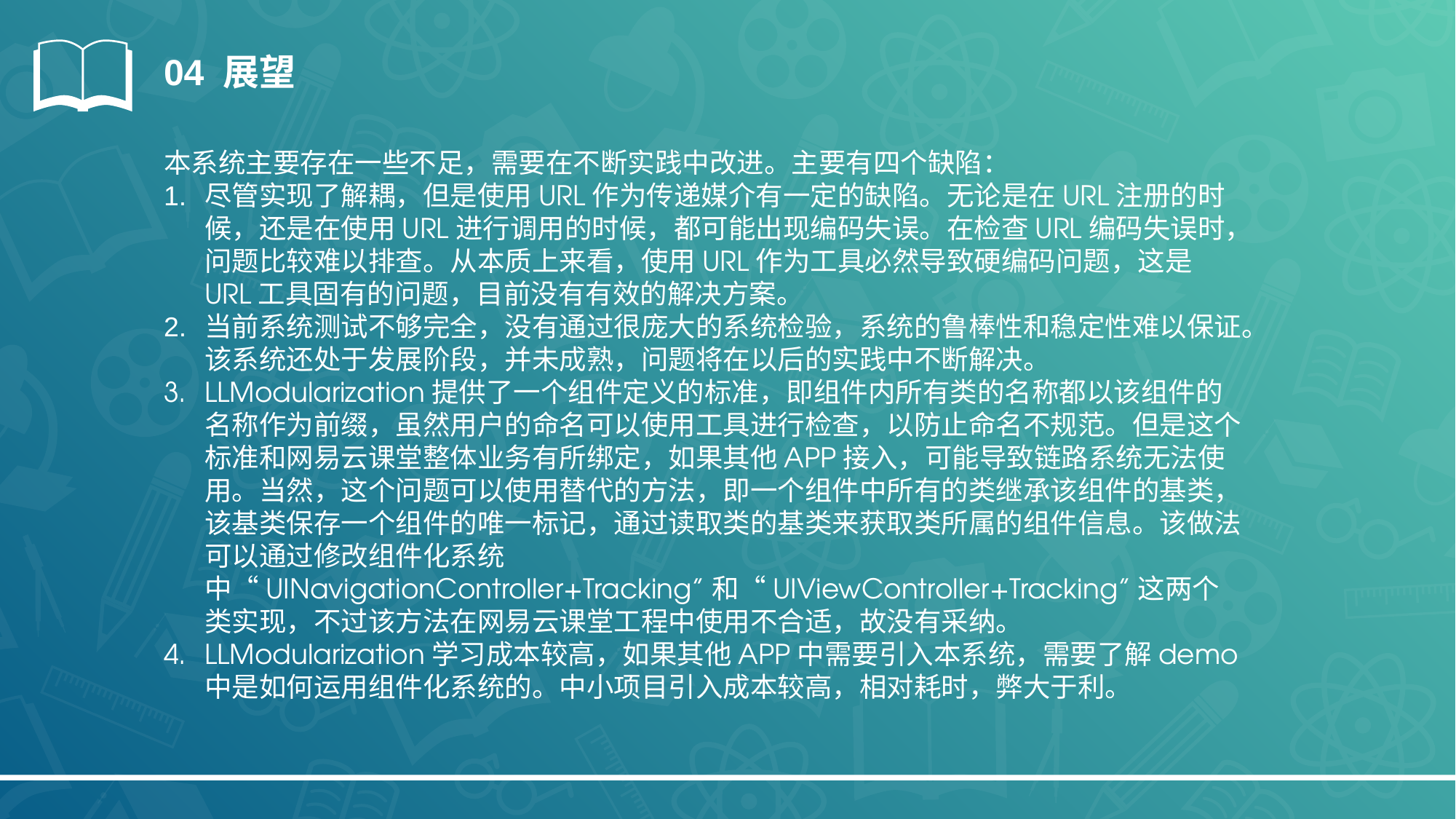

04 展望
本系统主要存在一些不足，需要在不断实践中改进。主要有四个缺陷：
尽管实现了解耦，但是使用URL作为传递媒介有一定的缺陷。无论是在URL注册的时候，还是在使用URL进行调用的时候，都可能出现编码失误。在检查URL编码失误时，问题比较难以排查。从本质上来看，使用URL作为工具必然导致硬编码问题，这是URL工具固有的问题，目前没有有效的解决方案。
当前系统测试不够完全，没有通过很庞大的系统检验，系统的鲁棒性和稳定性难以保证。该系统还处于发展阶段，并未成熟，问题将在以后的实践中不断解决。
LLModularization提供了一个组件定义的标准，即组件内所有类的名称都以该组件的名称作为前缀，虽然用户的命名可以使用工具进行检查，以防止命名不规范。但是这个标准和网易云课堂整体业务有所绑定，如果其他APP接入，可能导致链路系统无法使用。当然，这个问题可以使用替代的方法，即一个组件中所有的类继承该组件的基类，该基类保存一个组件的唯一标记，通过读取类的基类来获取类所属的组件信息。该做法可以通过修改组件化系统中“UINavigationController+Tracking”和“UIViewController+Tracking”这两个类实现，不过该方法在网易云课堂工程中使用不合适，故没有采纳。
LLModularization学习成本较高，如果其他APP中需要引入本系统，需要了解demo中是如何运用组件化系统的。中小项目引入成本较高，相对耗时，弊大于利。